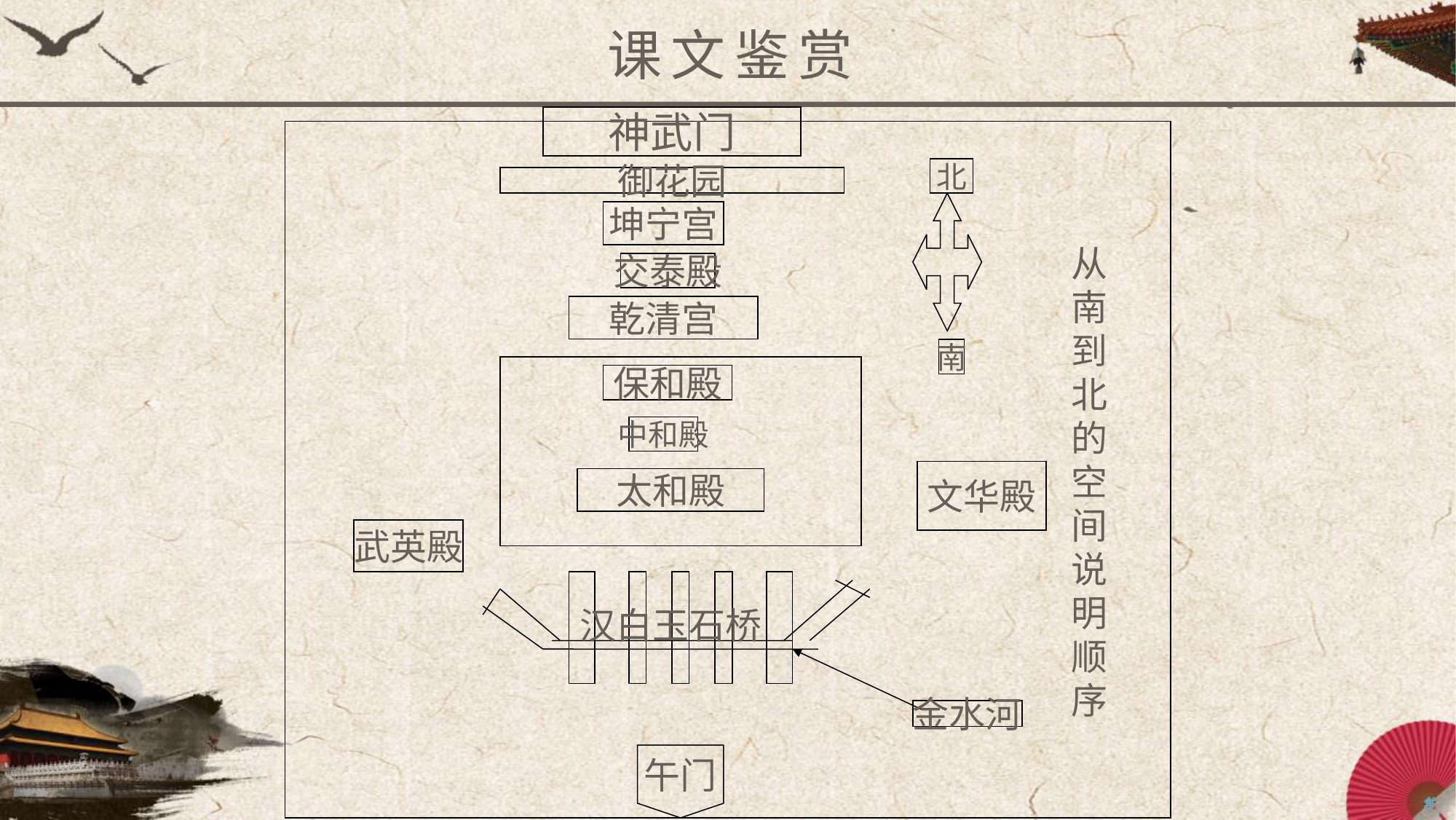

课文鉴赏

神武门

北
御花园

坤宁宫
从
南
到北的空间说明顺序
交泰殿
乾清宫
南

保和殿
中和殿
文华殿
太和殿
武英殿

汉白玉石桥

金水河
午门